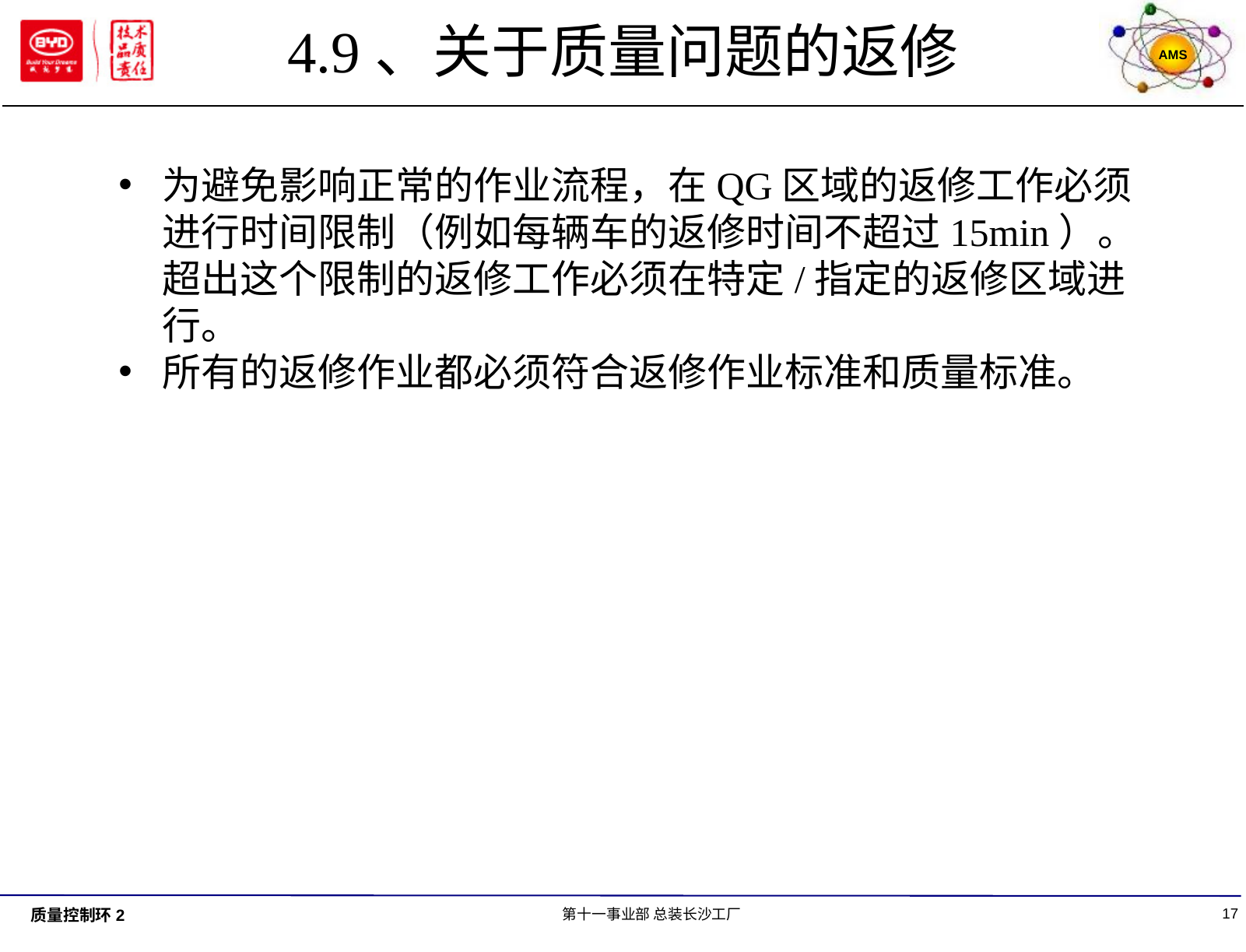

# 4.9、关于质量问题的返修
为避免影响正常的作业流程，在QG区域的返修工作必须进行时间限制（例如每辆车的返修时间不超过15min）。超出这个限制的返修工作必须在特定/指定的返修区域进行。
所有的返修作业都必须符合返修作业标准和质量标准。